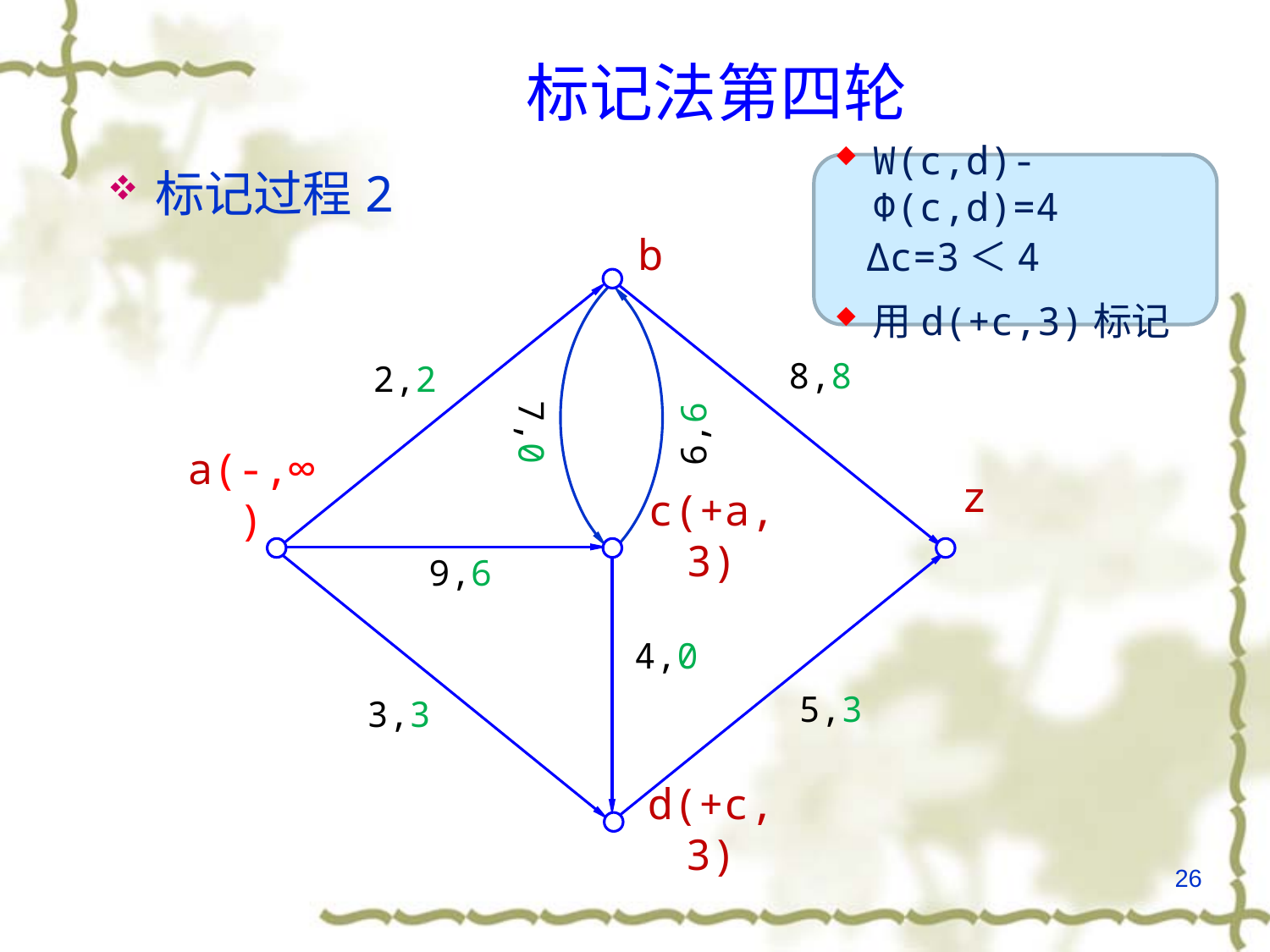

# 标记法第四轮
W(c,d)-Φ(c,d)=4
Δc=3＜4
用d(+c,3)标记
标记过程2
b

8,8
2,2
7,0
6,6
a(-,∞)
z
c(+a,3)
9,6

4,0
5,3
3,3
d(+c,3)

26